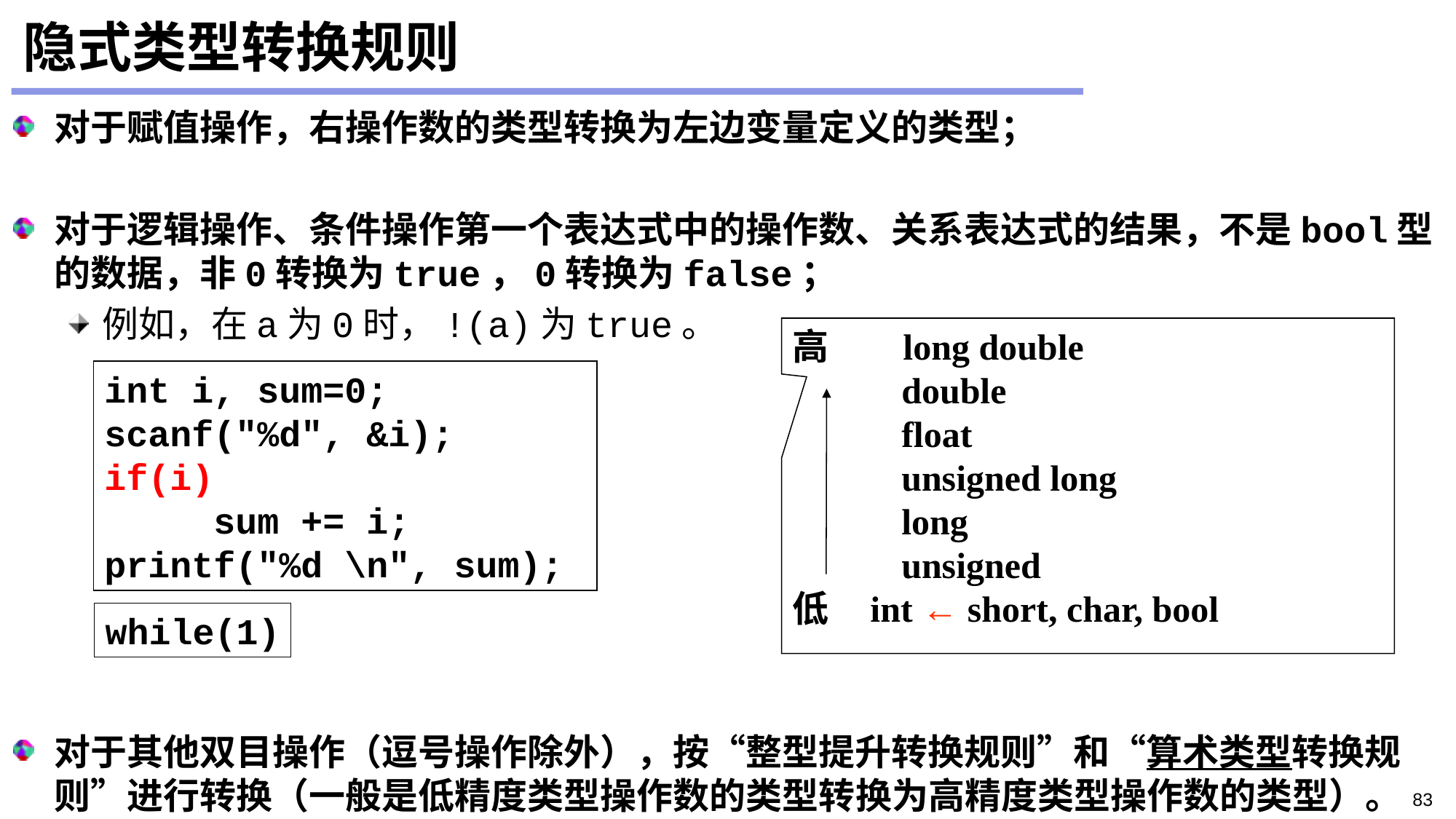

# 隐式类型转换规则
对于赋值操作，右操作数的类型转换为左边变量定义的类型；

对于逻辑操作、条件操作第一个表达式中的操作数、关系表达式的结果，不是bool型的数据，非0转换为true，0转换为false；
例如，在a为0时，!(a)为true。

对于其他双目操作（逗号操作除外），按“整型提升转换规则”和“算术类型转换规则”进行转换（一般是低精度类型操作数的类型转换为高精度类型操作数的类型）。
高        long double
	double
	float
	unsigned long
	long
	unsigned
低    int ← short, char, bool

int i, sum=0;
scanf("%d", &i);
if(i)
	sum += i;
printf("%d \n", sum);
while(1)
83